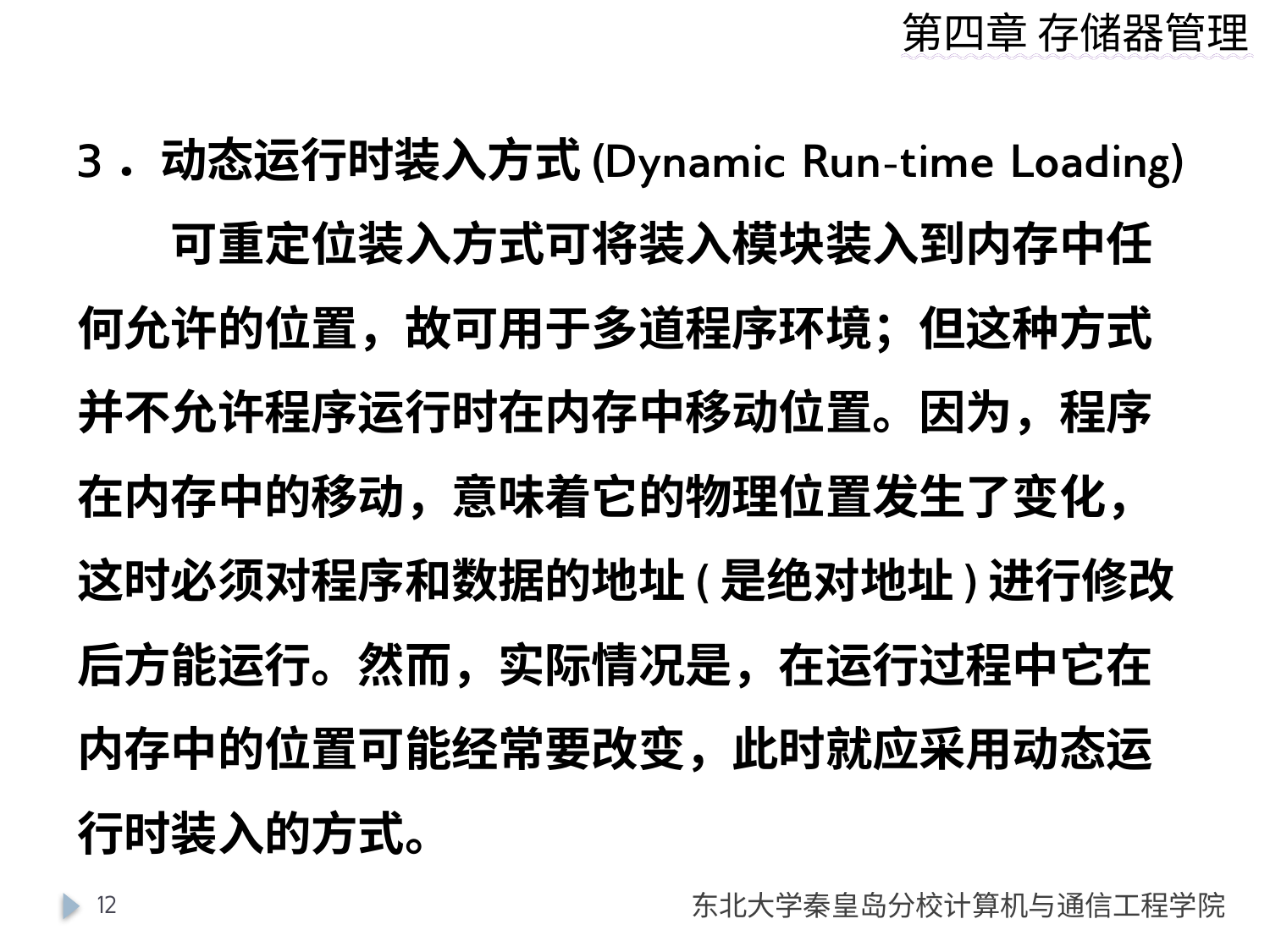

3．动态运行时装入方式(Dynamic Run-time Loading)
　　可重定位装入方式可将装入模块装入到内存中任何允许的位置，故可用于多道程序环境；但这种方式并不允许程序运行时在内存中移动位置。因为，程序在内存中的移动，意味着它的物理位置发生了变化，这时必须对程序和数据的地址(是绝对地址)进行修改后方能运行。然而，实际情况是，在运行过程中它在内存中的位置可能经常要改变，此时就应采用动态运行时装入的方式。
12